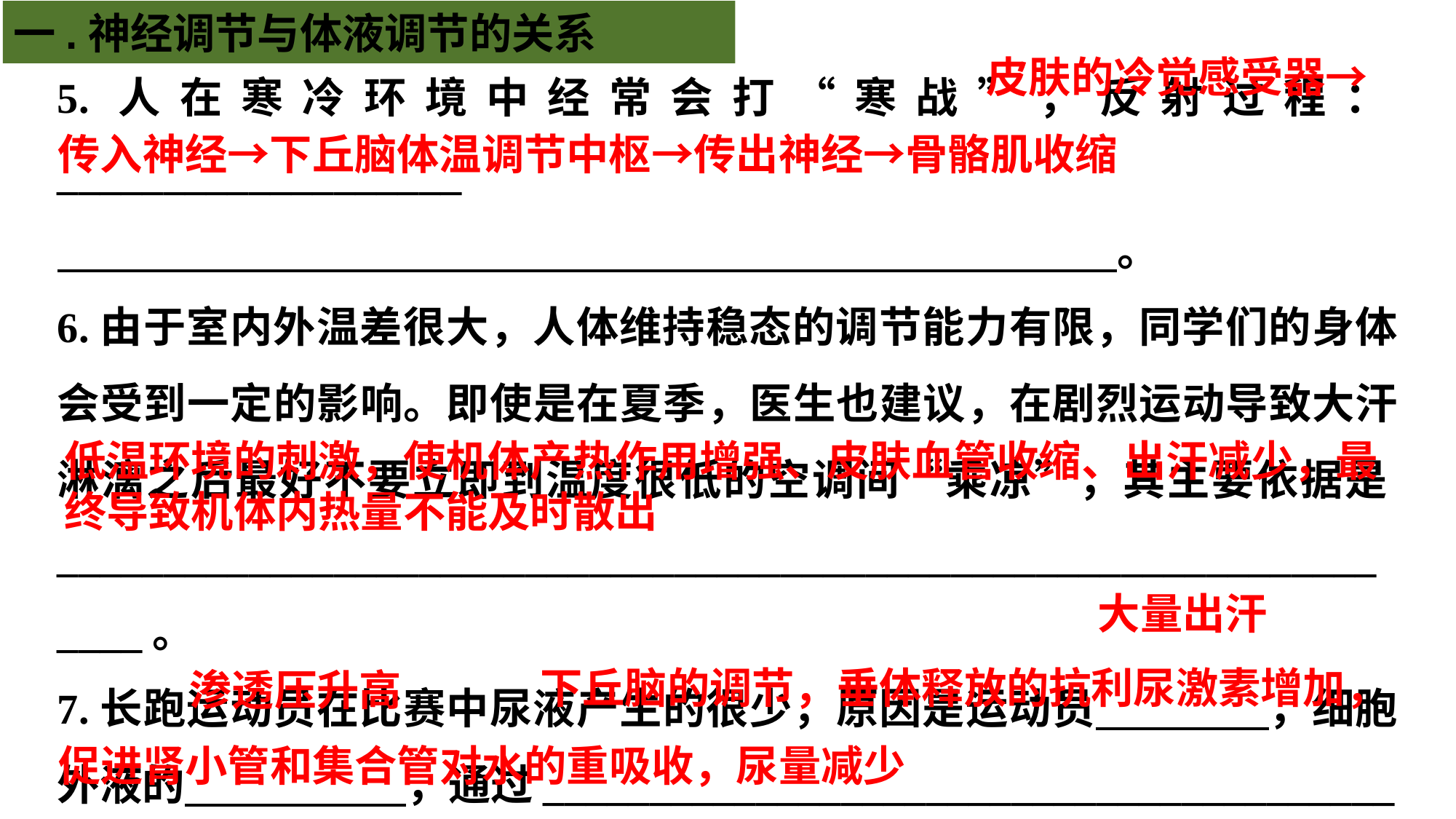

一.神经调节与体液调节的关系
5.人在寒冷环境中经常会打“寒战”，反射过程：___________________
　　　　　　　　　　　　　　　　　　　　　　　　　。
6.由于室内外温差很大，人体维持稳态的调节能力有限，同学们的身体会受到一定的影响。即使是在夏季，医生也建议，在剧烈运动导致大汗淋漓之后最好不要立即到温度很低的空调间“乘凉”，其主要依据是__________________________________________________________________。
7.长跑运动员在比赛中尿液产生的很少，原因是运动员　　　　，细胞外液的　　　　　 ，通过________________________________________
　　　　　　　　　　　　　　　　　　　　 。
皮肤的冷觉感受器→
传入神经→下丘脑体温调节中枢→传出神经→骨骼肌收缩
低温环境的刺激，使机体产热作用增强、皮肤血管收缩、出汗减少，最终导致机体内热量不能及时散出
大量出汗
下丘脑的调节，垂体释放的抗利尿激素增加，
渗透压升高
促进肾小管和集合管对水的重吸收，尿量减少